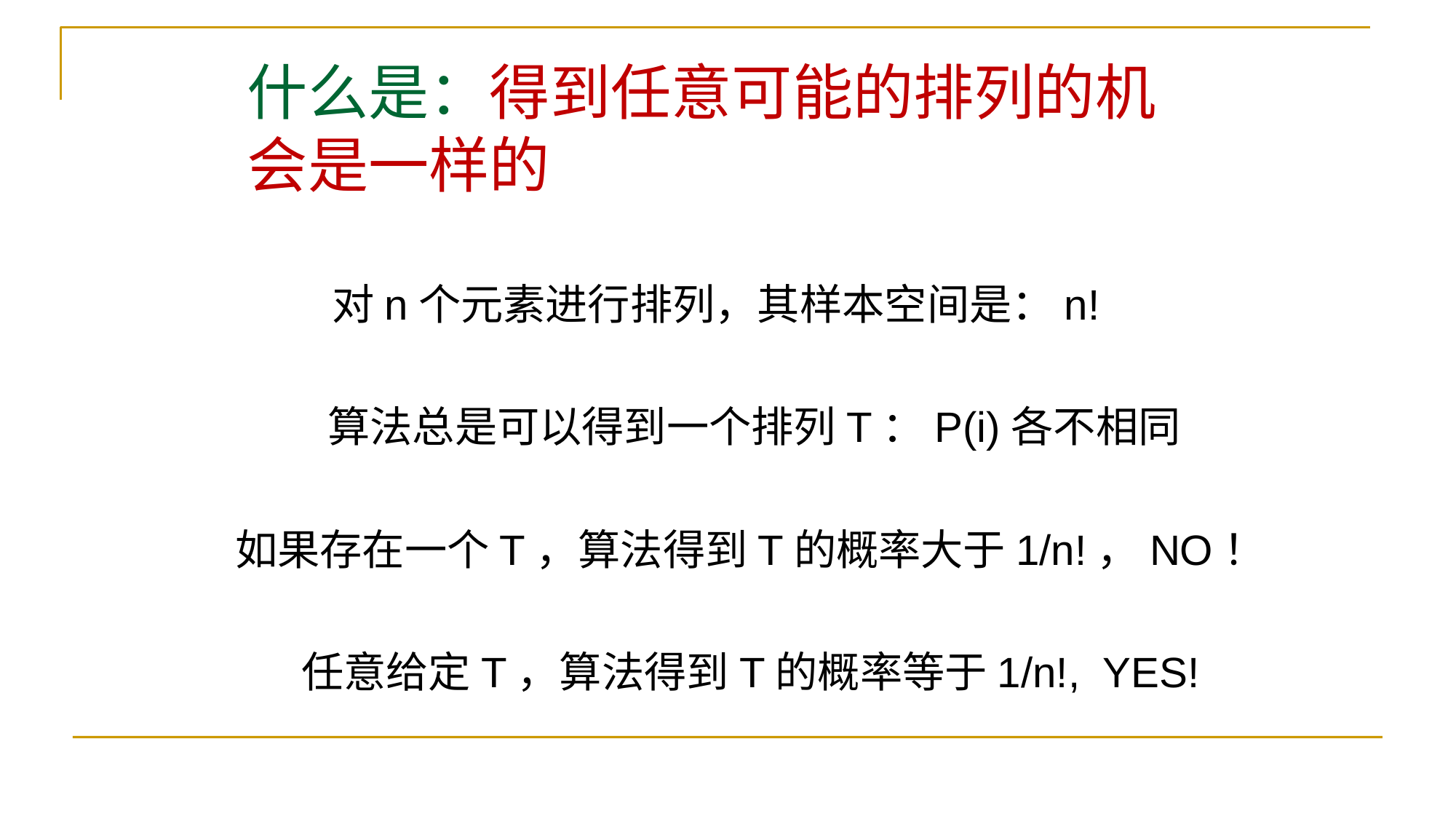

# 什么是：得到任意可能的排列的机会是一样的
对n个元素进行排列，其样本空间是：n!
算法总是可以得到一个排列T：P(i)各不相同
如果存在一个T，算法得到T的概率大于1/n!，NO！
任意给定T，算法得到T的概率等于1/n!,  YES!